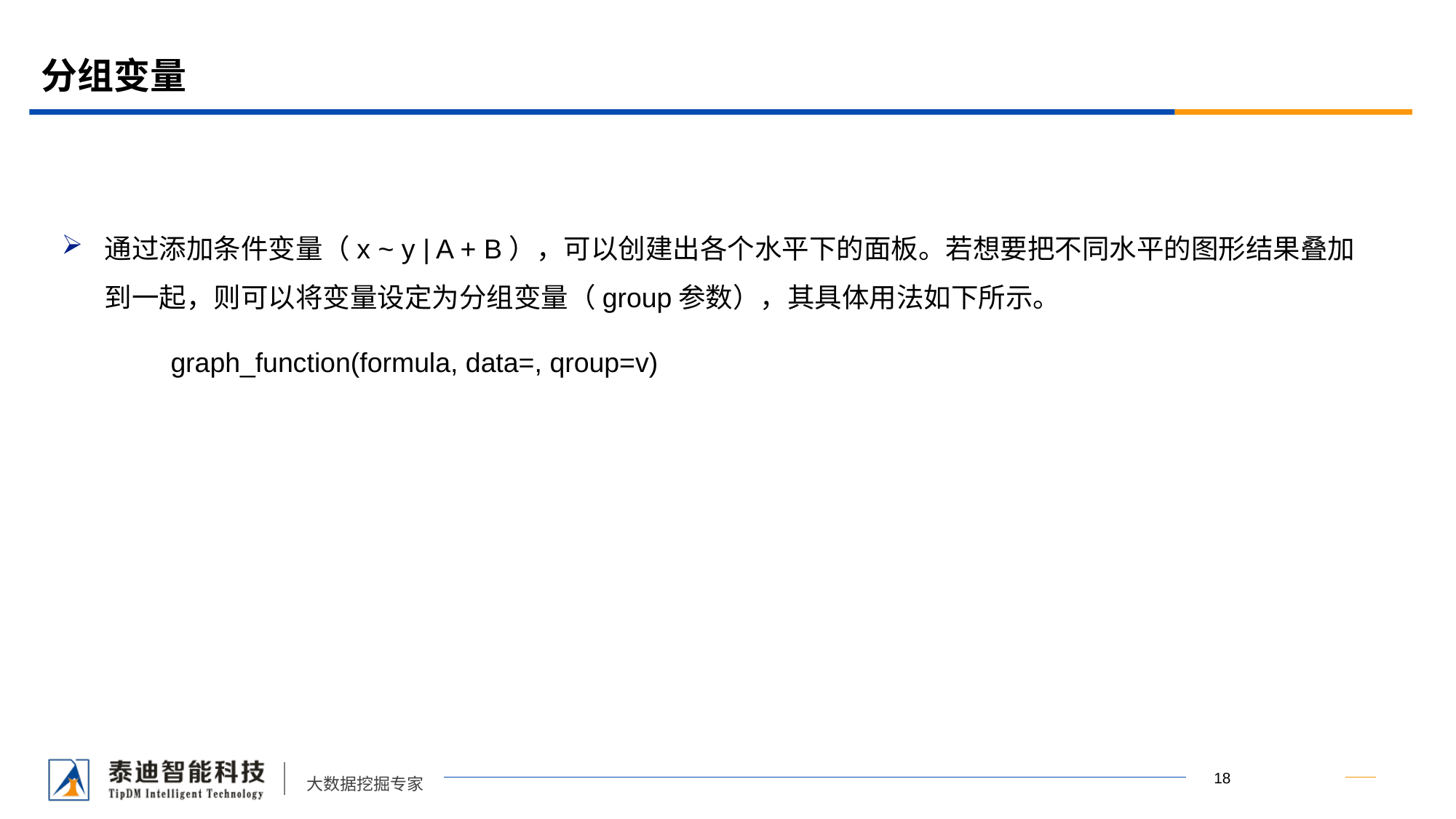

# 分组变量

通过添加条件变量（x ~ y | A + B），可以创建出各个水平下的面板。若想要把不同水平的图形结果叠加到一起，则可以将变量设定为分组变量（group参数），其具体用法如下所示。
	graph_function(formula, data=, qroup=v)